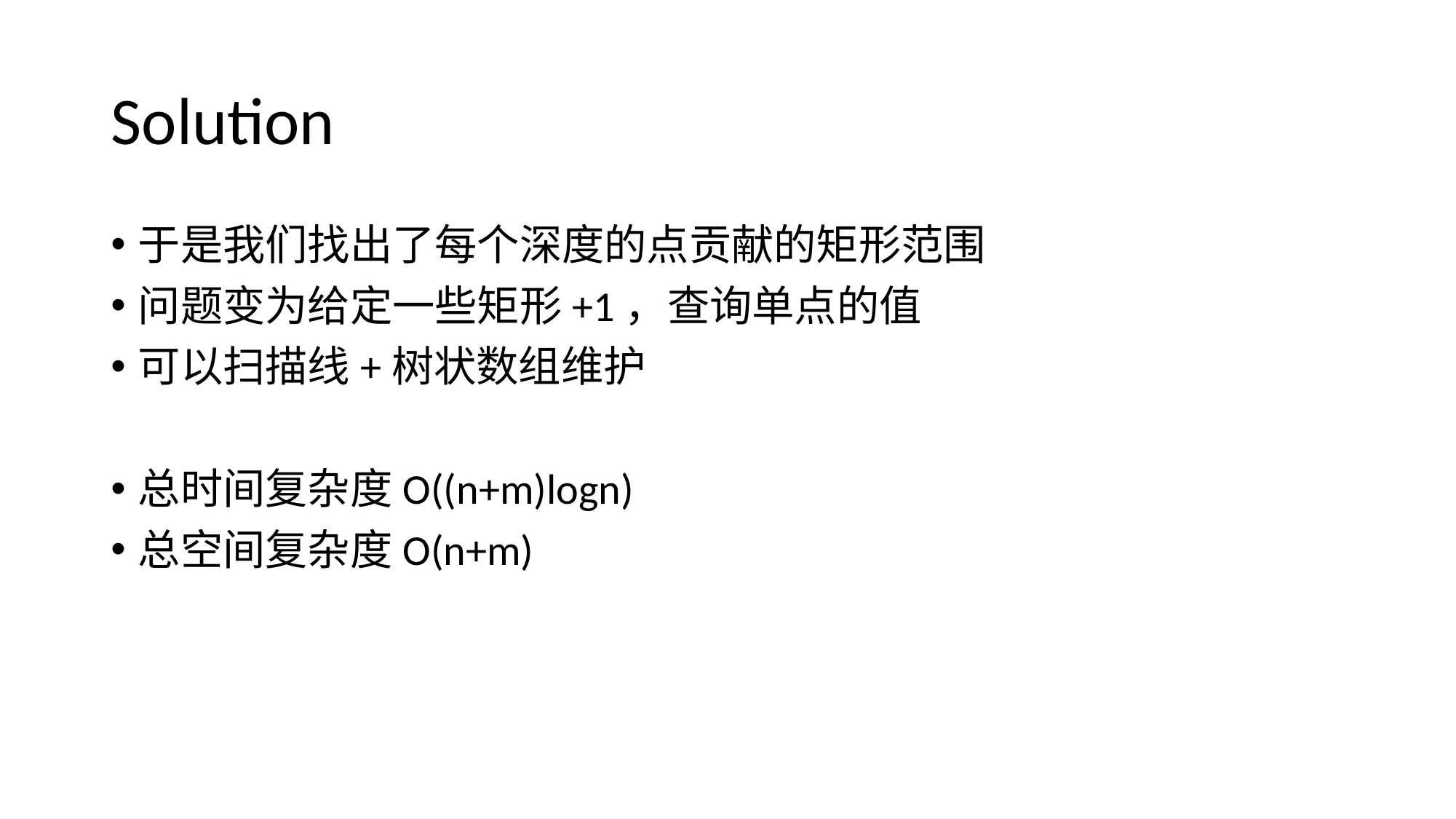

# Solution
于是我们找出了每个深度的点贡献的矩形范围
问题变为给定一些矩形+1，查询单点的值
可以扫描线+树状数组维护

总时间复杂度O((n+m)logn)
总空间复杂度O(n+m)